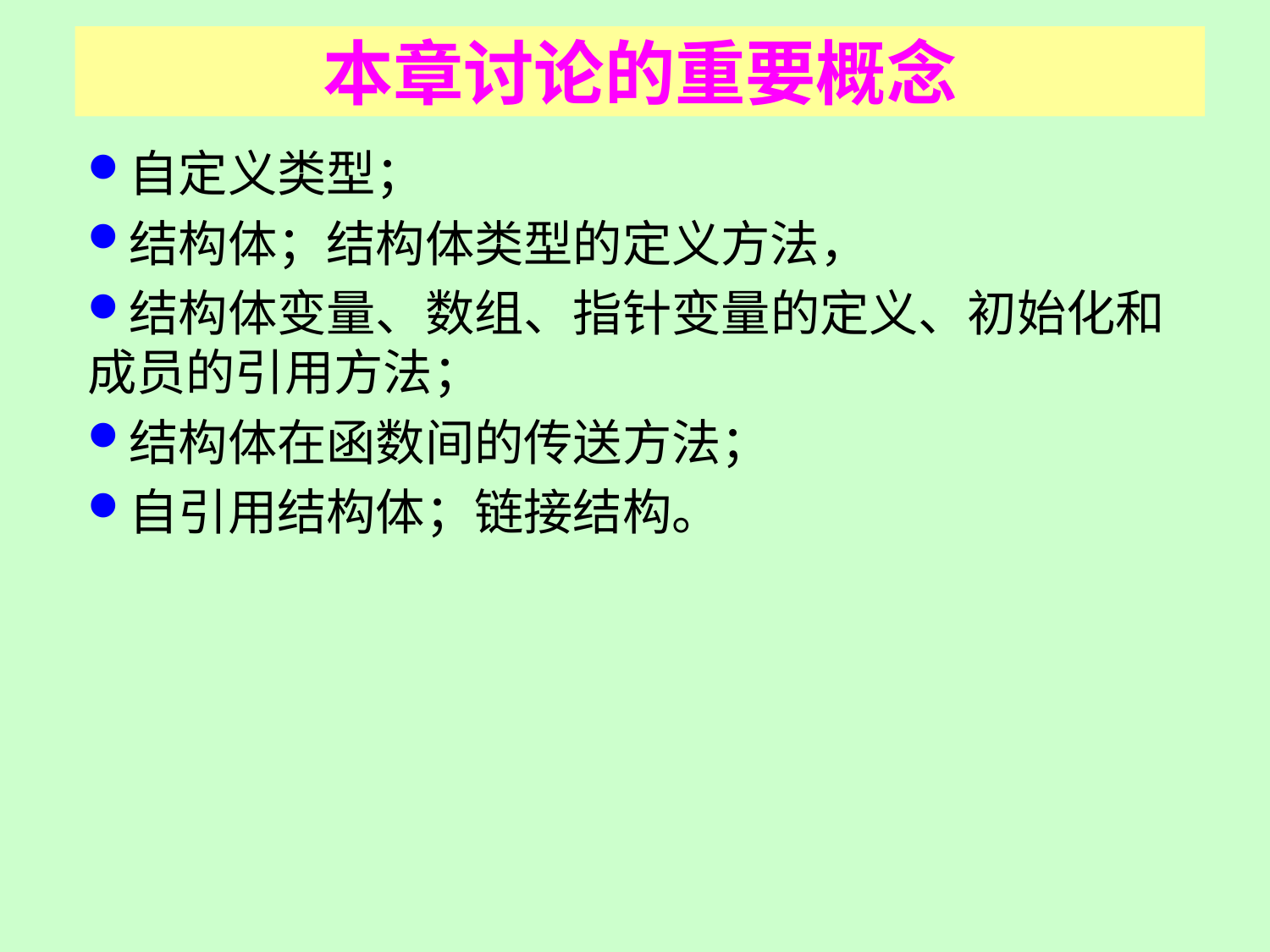

# 本章讨论的重要概念
自定义类型；
结构体；结构体类型的定义方法，
结构体变量、数组、指针变量的定义、初始化和成员的引用方法；
结构体在函数间的传送方法；
自引用结构体；链接结构。
92